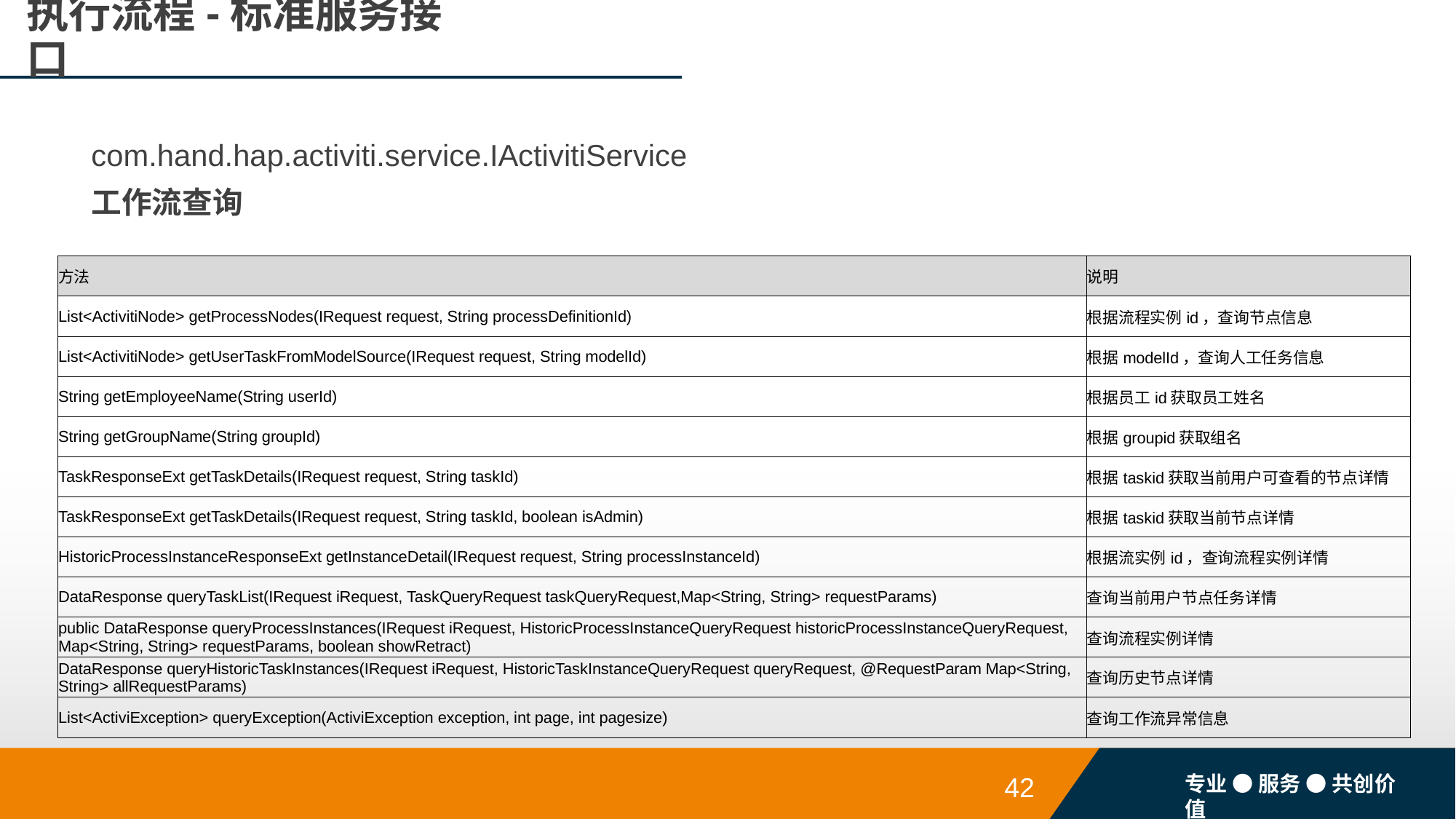

# 执行流程-标准服务接口
com.hand.hap.activiti.service.IActivitiService
工作流查询
| 方法 | 说明 |
| --- | --- |
| List<ActivitiNode> getProcessNodes(IRequest request, String processDefinitionId) | 根据流程实例id，查询节点信息 |
| List<ActivitiNode> getUserTaskFromModelSource(IRequest request, String modelId) | 根据modelId，查询人工任务信息 |
| String getEmployeeName(String userId) | 根据员工id获取员工姓名 |
| String getGroupName(String groupId) | 根据groupid获取组名 |
| TaskResponseExt getTaskDetails(IRequest request, String taskId) | 根据taskid获取当前用户可查看的节点详情 |
| TaskResponseExt getTaskDetails(IRequest request, String taskId, boolean isAdmin) | 根据taskid获取当前节点详情 |
| HistoricProcessInstanceResponseExt getInstanceDetail(IRequest request, String processInstanceId) | 根据流实例id，查询流程实例详情 |
| DataResponse queryTaskList(IRequest iRequest, TaskQueryRequest taskQueryRequest,Map<String, String> requestParams) | 查询当前用户节点任务详情 |
| public DataResponse queryProcessInstances(IRequest iRequest, HistoricProcessInstanceQueryRequest historicProcessInstanceQueryRequest, Map<String, String> requestParams, boolean showRetract) | 查询流程实例详情 |
| DataResponse queryHistoricTaskInstances(IRequest iRequest, HistoricTaskInstanceQueryRequest queryRequest, @RequestParam Map<String, String> allRequestParams) | 查询历史节点详情 |
| List<ActiviException> queryException(ActiviException exception, int page, int pagesize) | 查询工作流异常信息 |